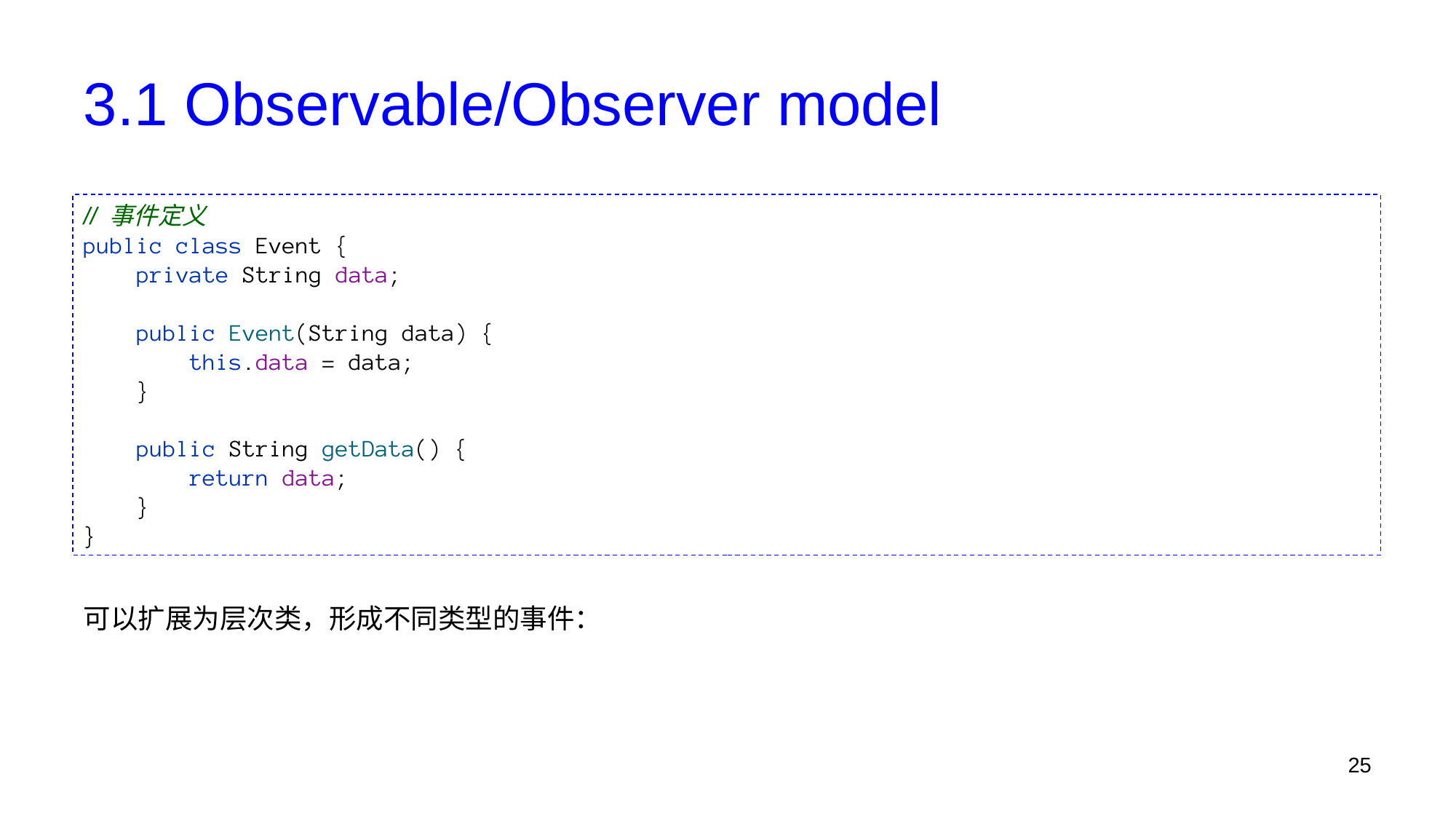

# 3.1 Observable/Observer model
// 事件定义
public class Event {
    private String data;
    public Event(String data) {
        this.data = data;
    }
    public String getData() {
        return data;
    }
}
可以扩展为层次类，形成不同类型的事件：
25